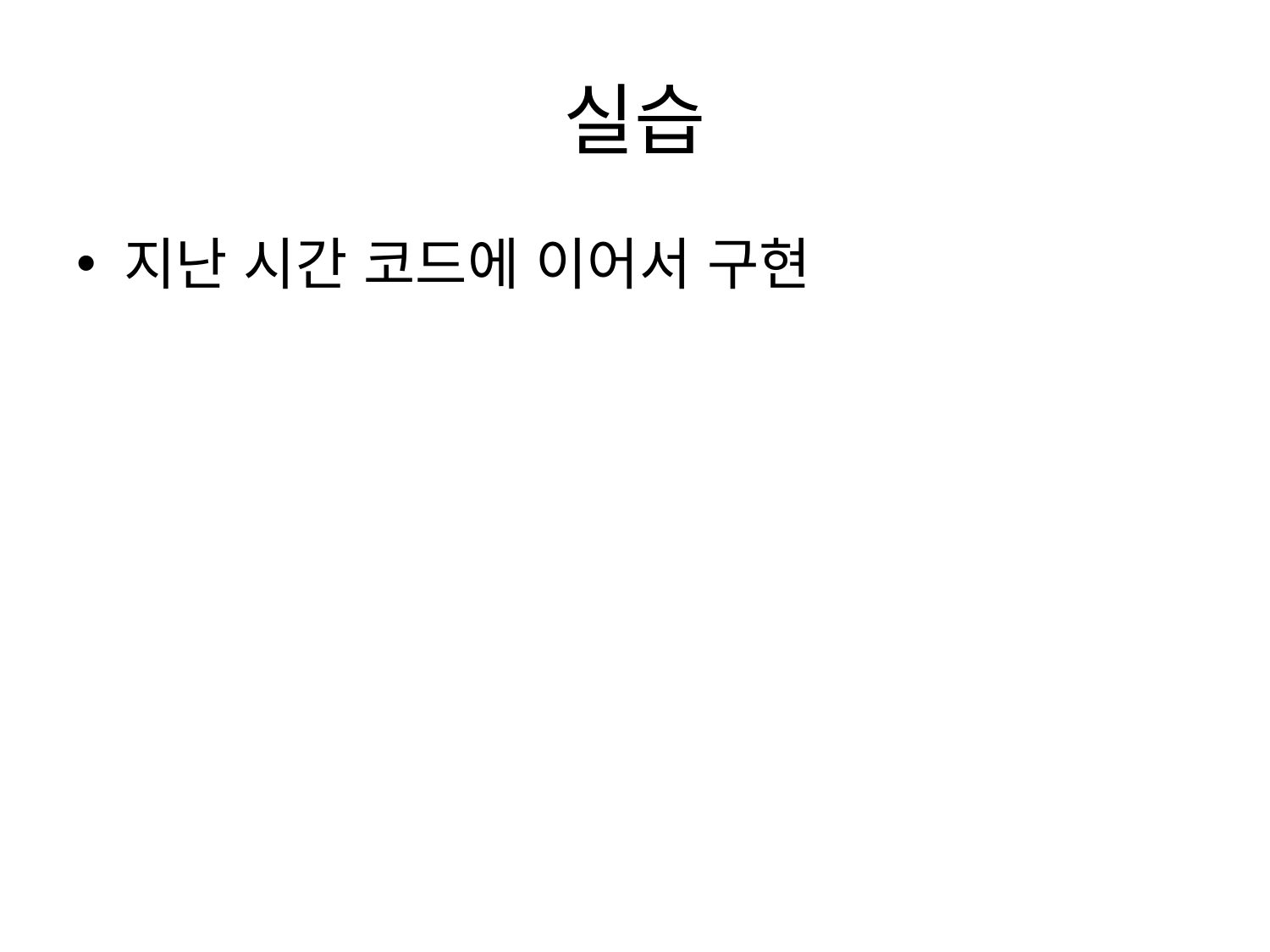

# 실습
지난 시간 코드에 이어서 구현